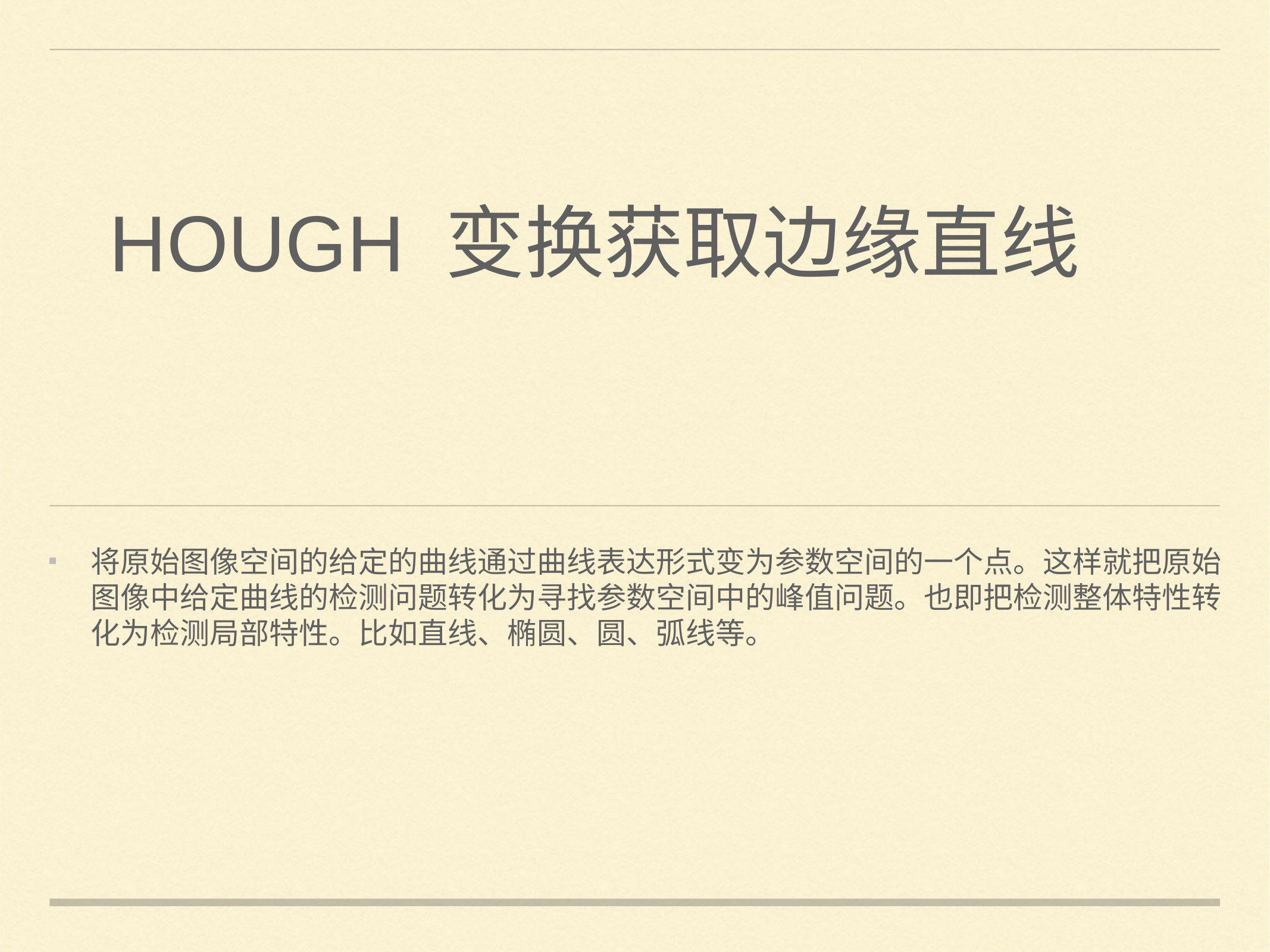

# hough 变换获取边缘直线
将原始图像空间的给定的曲线通过曲线表达形式变为参数空间的一个点。这样就把原始图像中给定曲线的检测问题转化为寻找参数空间中的峰值问题。也即把检测整体特性转化为检测局部特性。比如直线、椭圆、圆、弧线等。